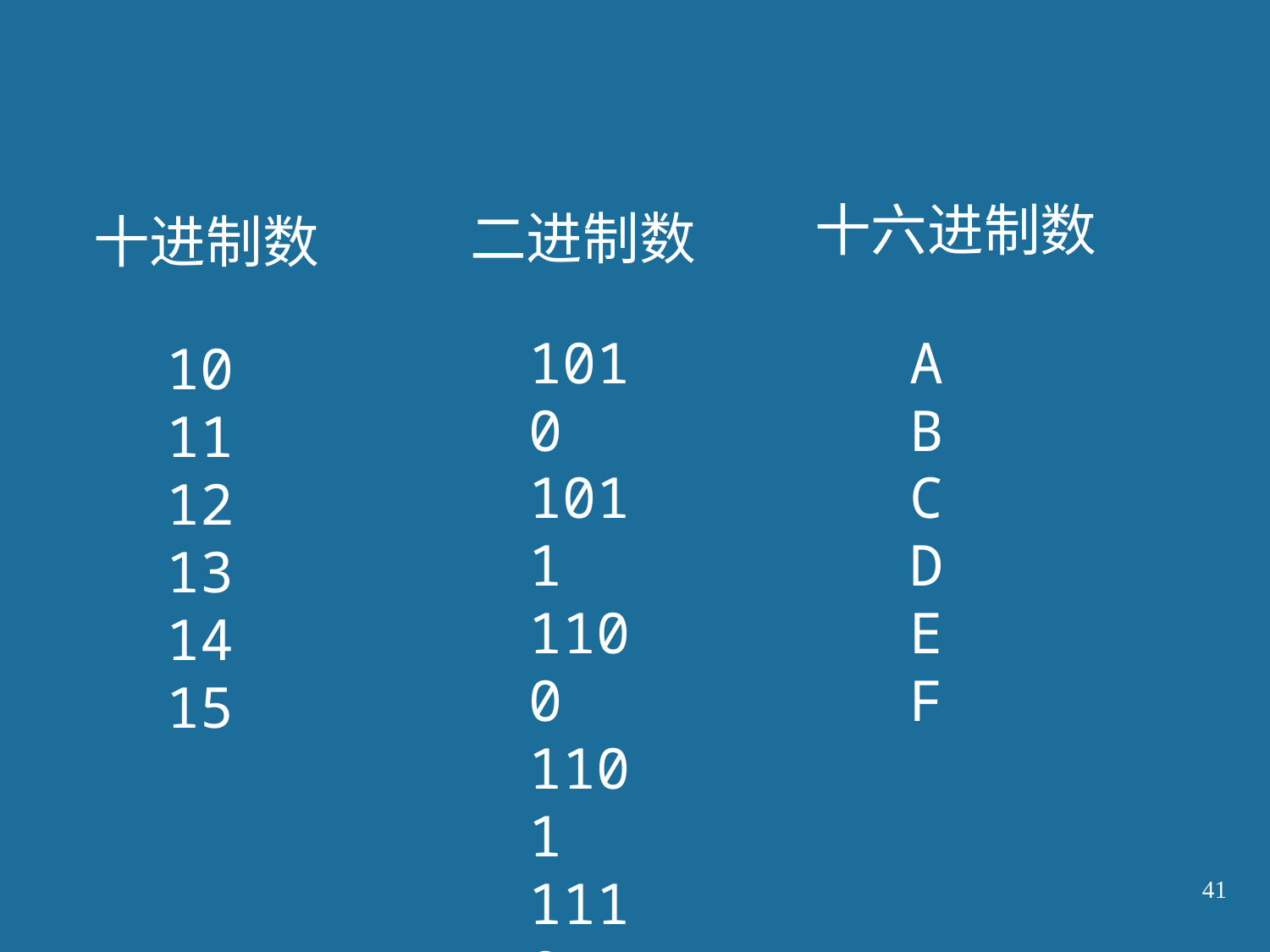

十六进制数
二进制数
十进制数
1010
1011
1100
1101
1110
1111
A
B
C
D
E
F
10
11
12
13
14
15
41